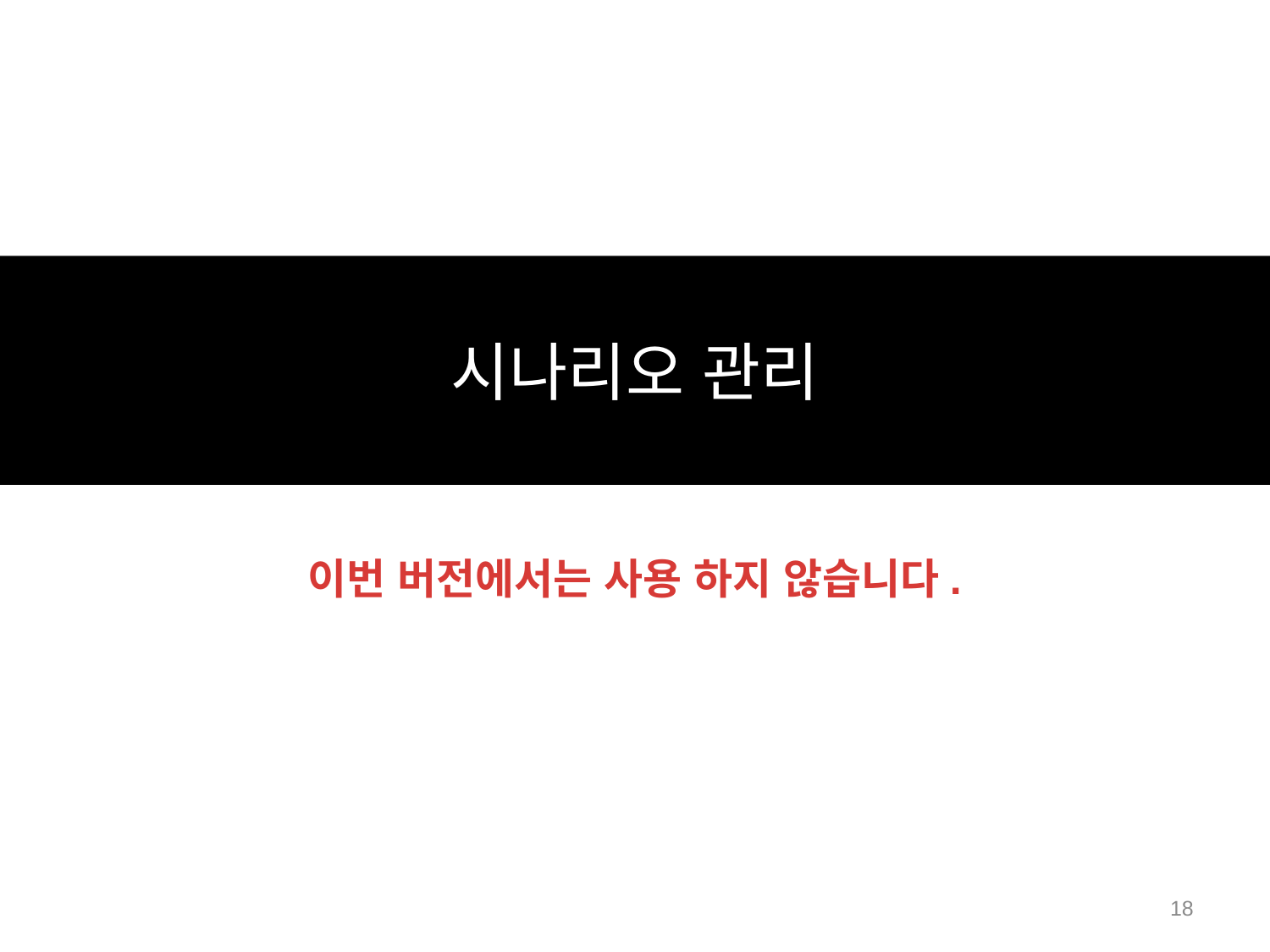

시나리오 관리
이번 버전에서는 사용 하지 않습니다.
18